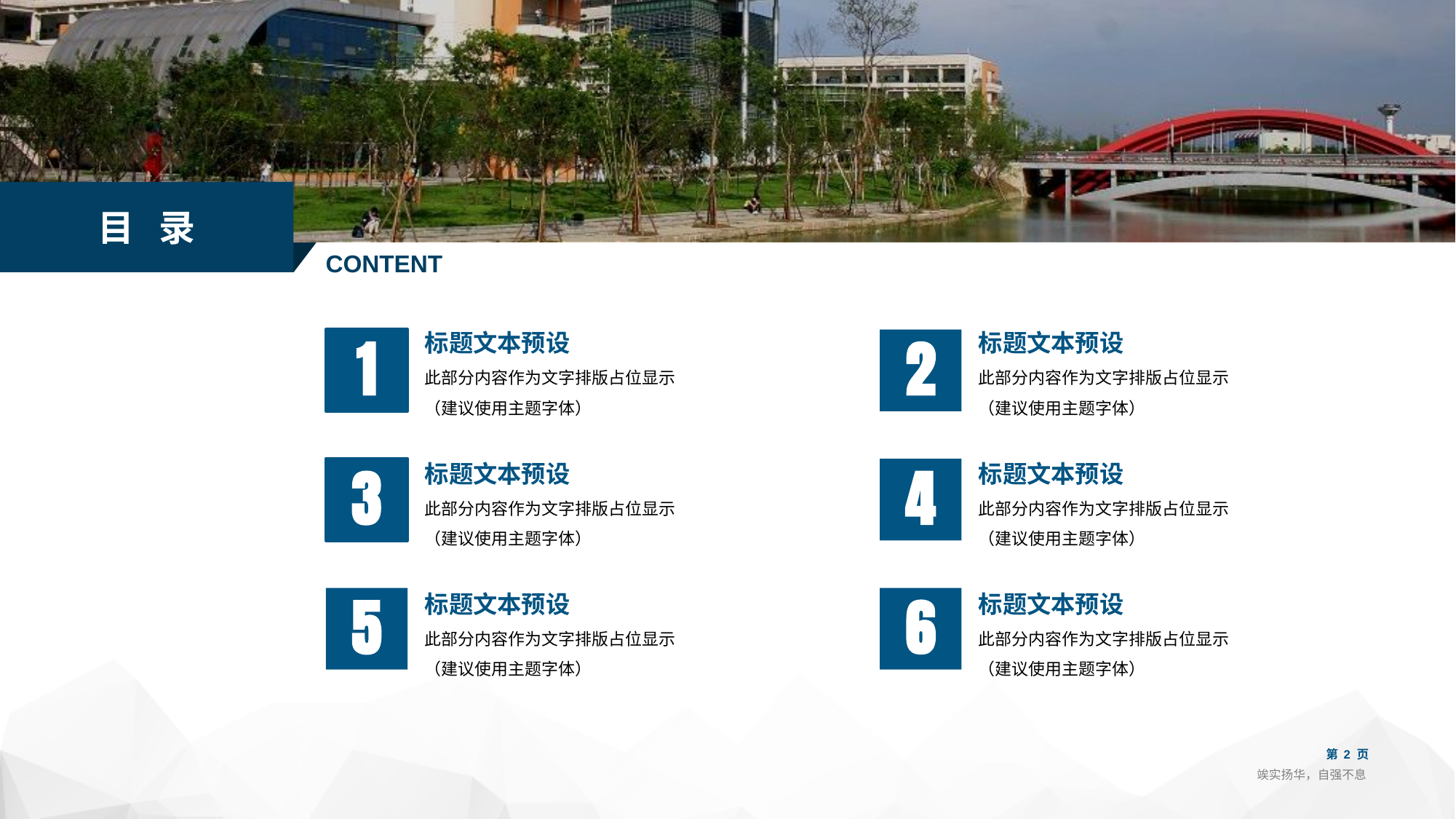

目   录

CONTENT
标题文本预设
此部分内容作为文字排版占位显示
（建议使用主题字体）
标题文本预设
此部分内容作为文字排版占位显示
（建议使用主题字体）
1
2
3
标题文本预设
此部分内容作为文字排版占位显示
（建议使用主题字体）
4
标题文本预设
此部分内容作为文字排版占位显示
（建议使用主题字体）
5
6
标题文本预设
此部分内容作为文字排版占位显示
（建议使用主题字体）
标题文本预设
此部分内容作为文字排版占位显示
（建议使用主题字体）
第 2 页
竢实扬华，自强不息